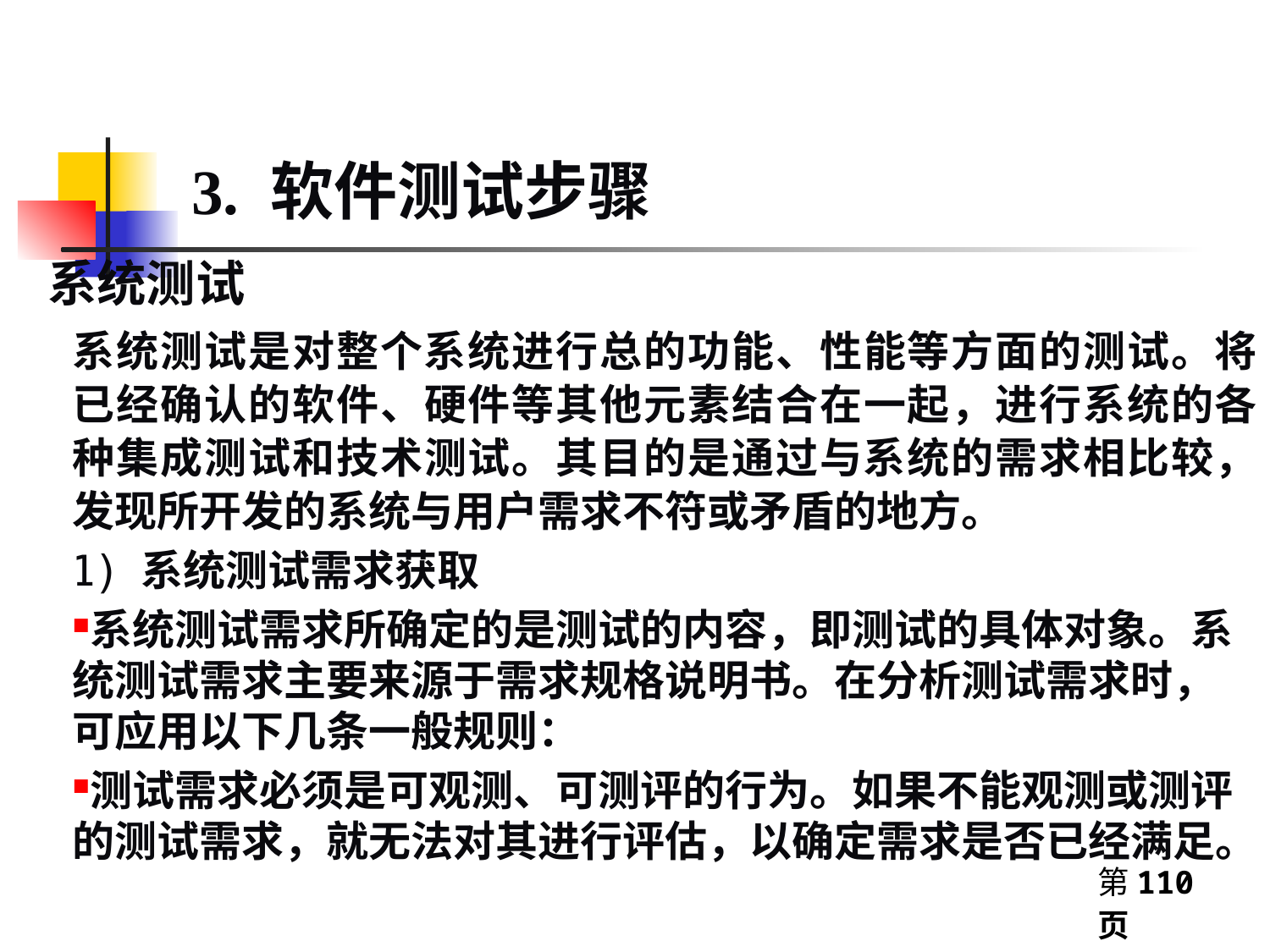

3. 软件测试步骤
系统测试
系统测试是对整个系统进行总的功能、性能等方面的测试。将已经确认的软件、硬件等其他元素结合在一起，进行系统的各种集成测试和技术测试。其目的是通过与系统的需求相比较，发现所开发的系统与用户需求不符或矛盾的地方。
1) 系统测试需求获取
系统测试需求所确定的是测试的内容，即测试的具体对象。系统测试需求主要来源于需求规格说明书。在分析测试需求时，可应用以下几条一般规则：
测试需求必须是可观测、可测评的行为。如果不能观测或测评的测试需求，就无法对其进行评估，以确定需求是否已经满足。